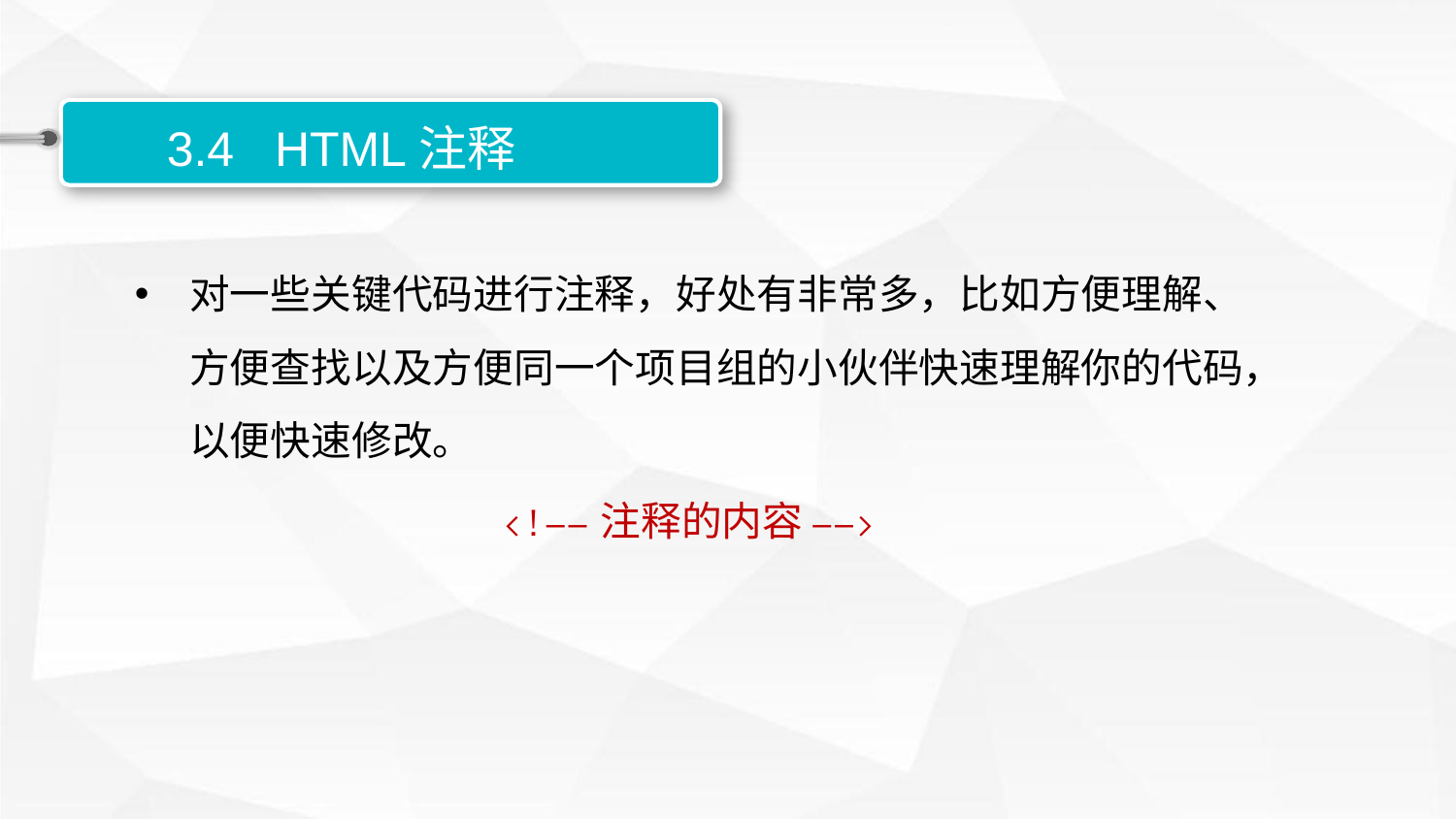

3.4   HTML注释

对一些关键代码进行注释，好处有非常多，比如方便理解、方便查找以及方便同一个项目组的小伙伴快速理解你的代码，以便快速修改。
<!--注释的内容-->